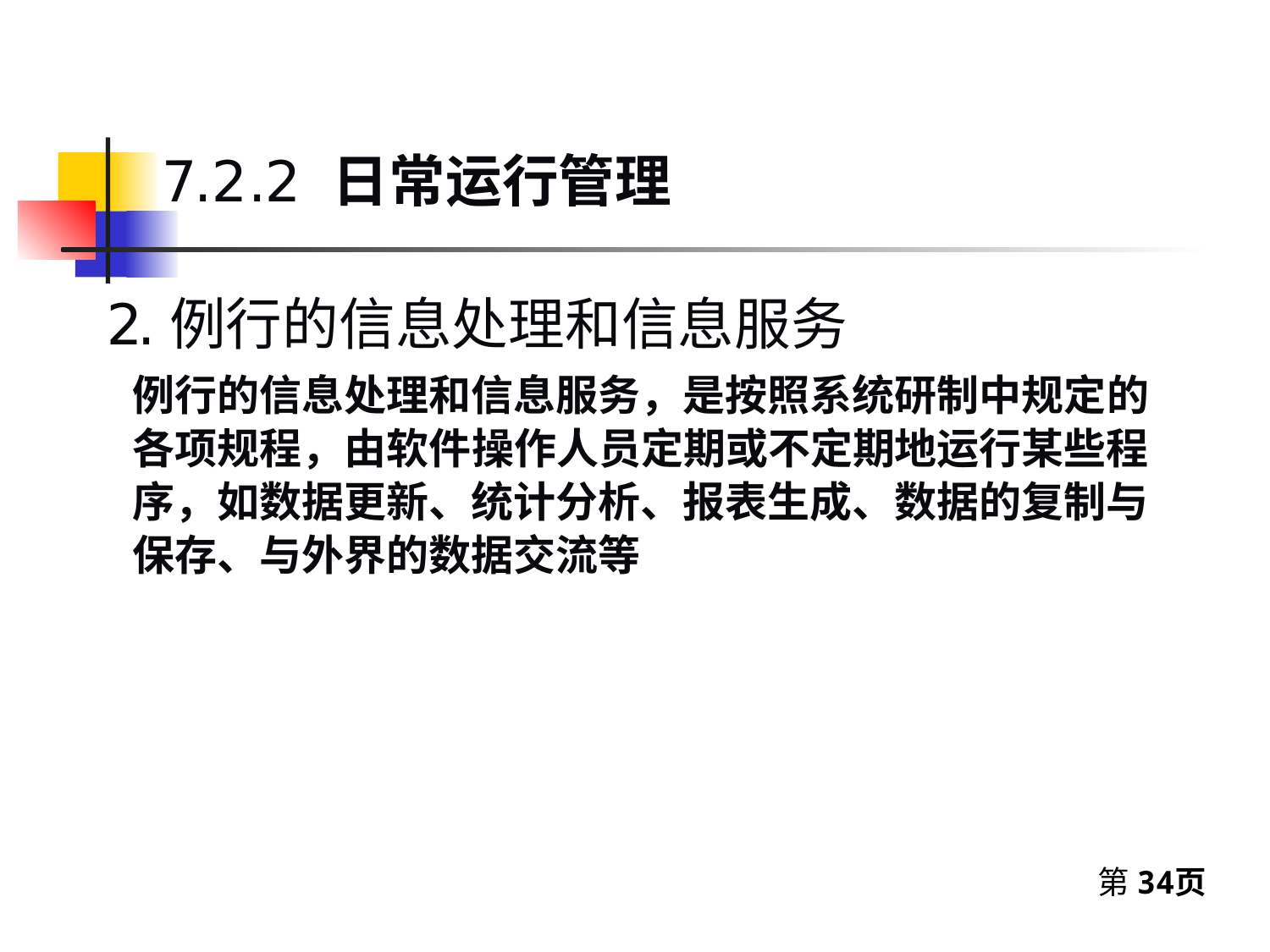

7.2.2 日常运行管理
2.例行的信息处理和信息服务
例行的信息处理和信息服务，是按照系统研制中规定的各项规程，由软件操作人员定期或不定期地运行某些程序，如数据更新、统计分析、报表生成、数据的复制与保存、与外界的数据交流等